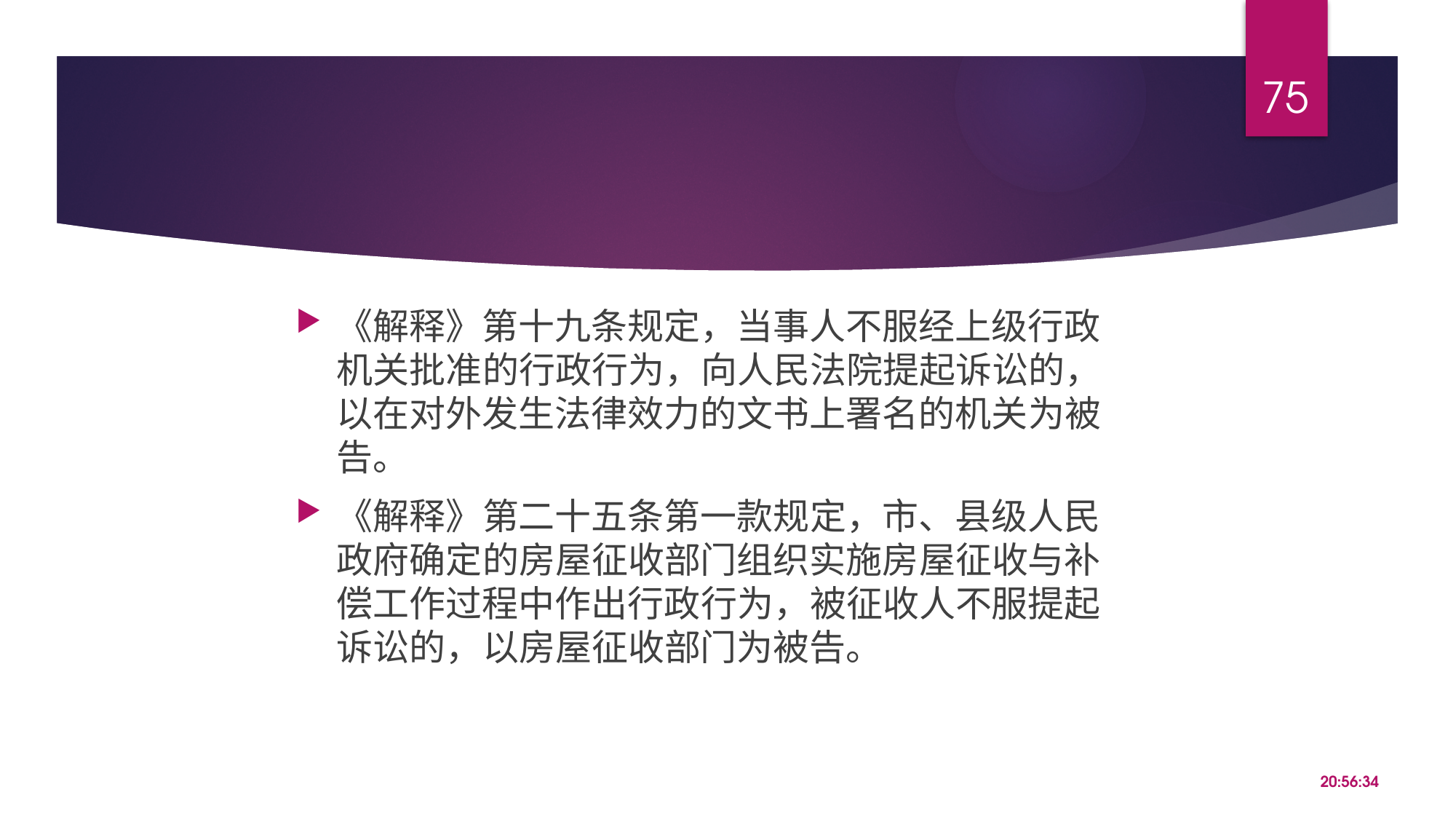

75
#
《解释》第十九条规定，当事人不服经上级行政机关批准的行政行为，向人民法院提起诉讼的，以在对外发生法律效力的文书上署名的机关为被告。
《解释》第二十五条第一款规定，市、县级人民政府确定的房屋征收部门组织实施房屋征收与补偿工作过程中作出行政行为，被征收人不服提起诉讼的，以房屋征收部门为被告。

20:56:34